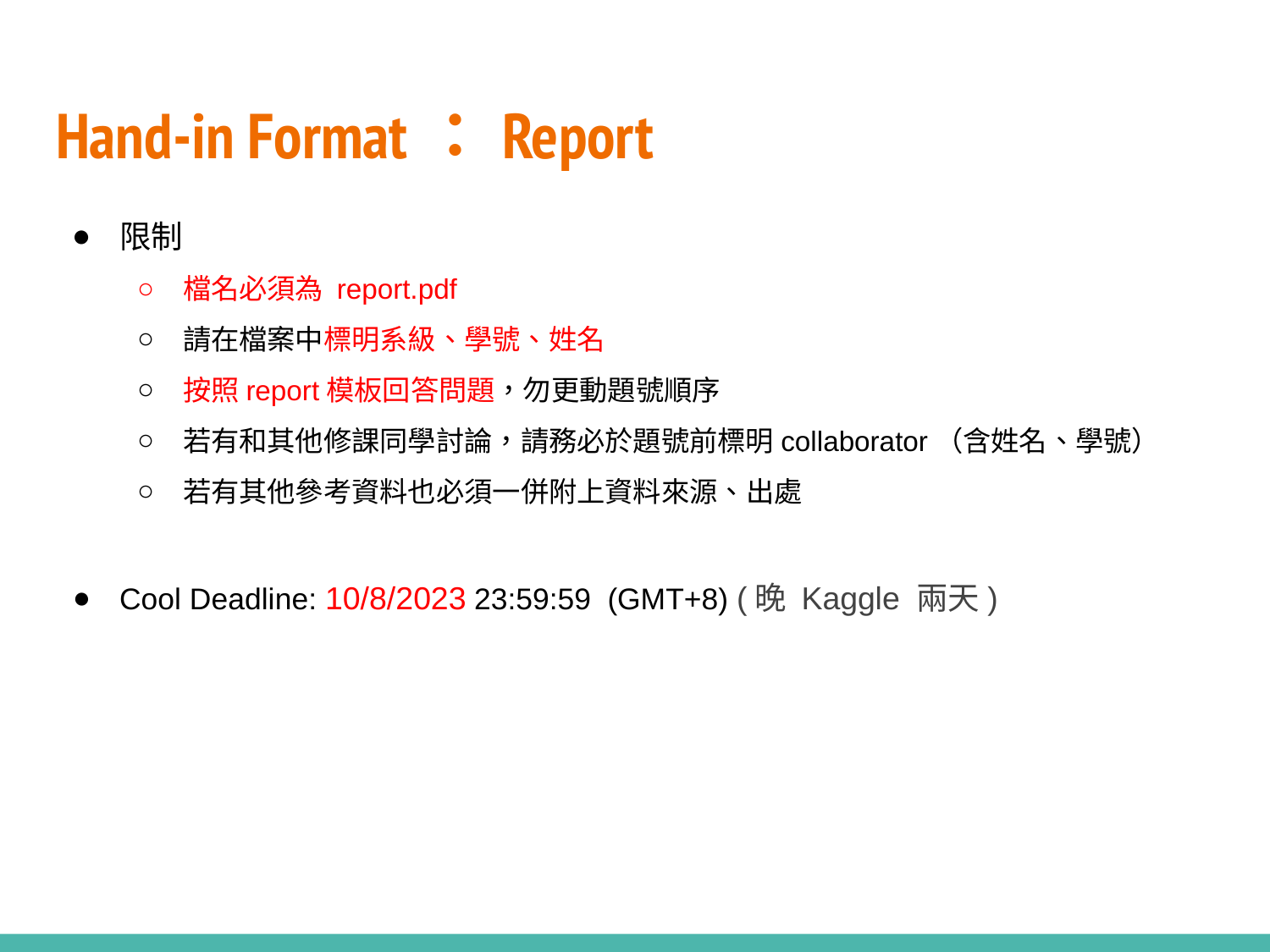

# Hand-in Format：Report
限制
檔名必須為 report.pdf
請在檔案中標明系級、學號、姓名
按照report模板回答問題，勿更動題號順序
若有和其他修課同學討論，請務必於題號前標明collaborator（含姓名、學號）
若有其他參考資料也必須一併附上資料來源、出處

Cool Deadline: 10/8/2023 23:59:59  (GMT+8) (晚 Kaggle 兩天)